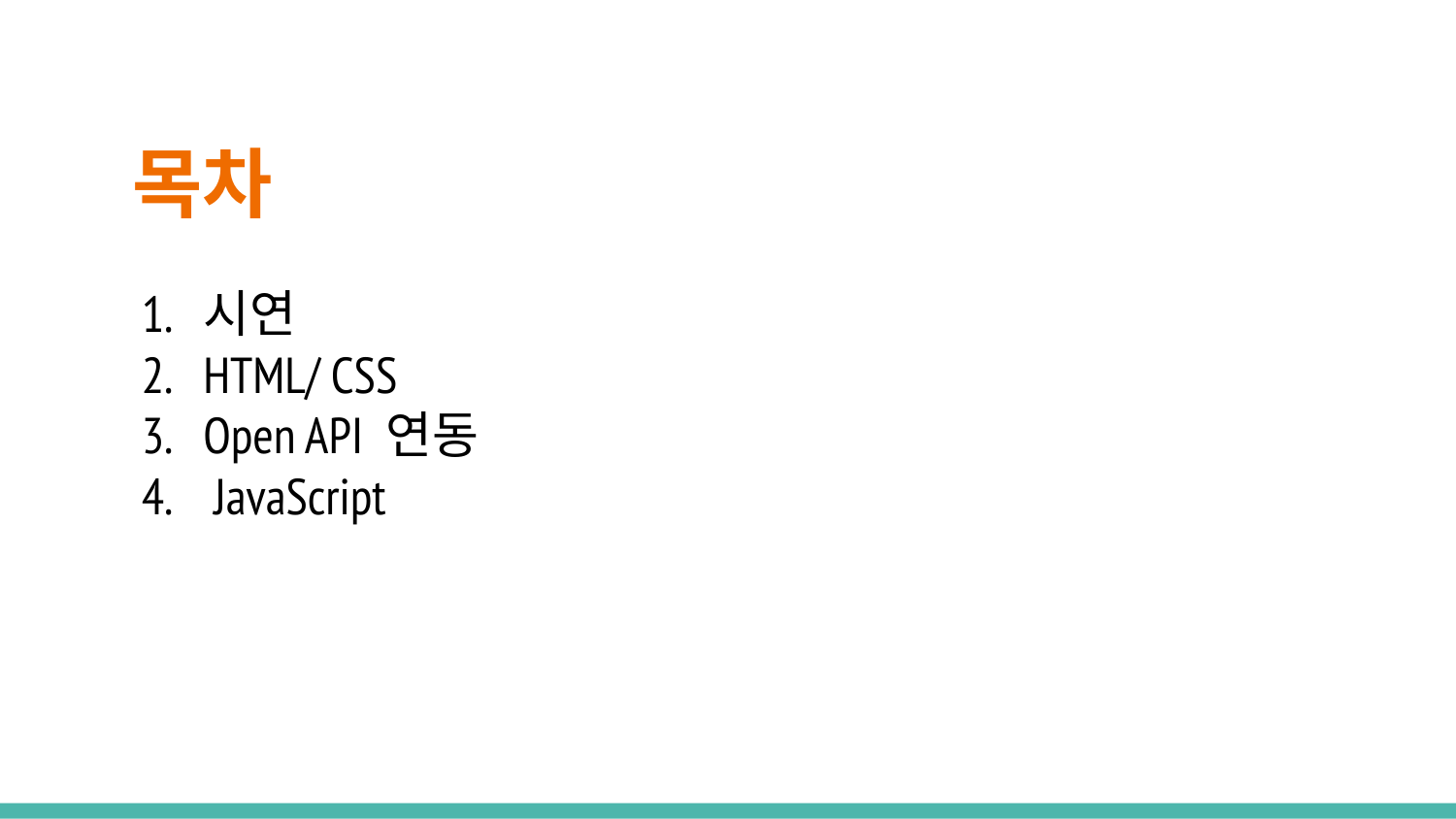

# 목차

시연
HTML/ CSS
Open API 연동
 JavaScript